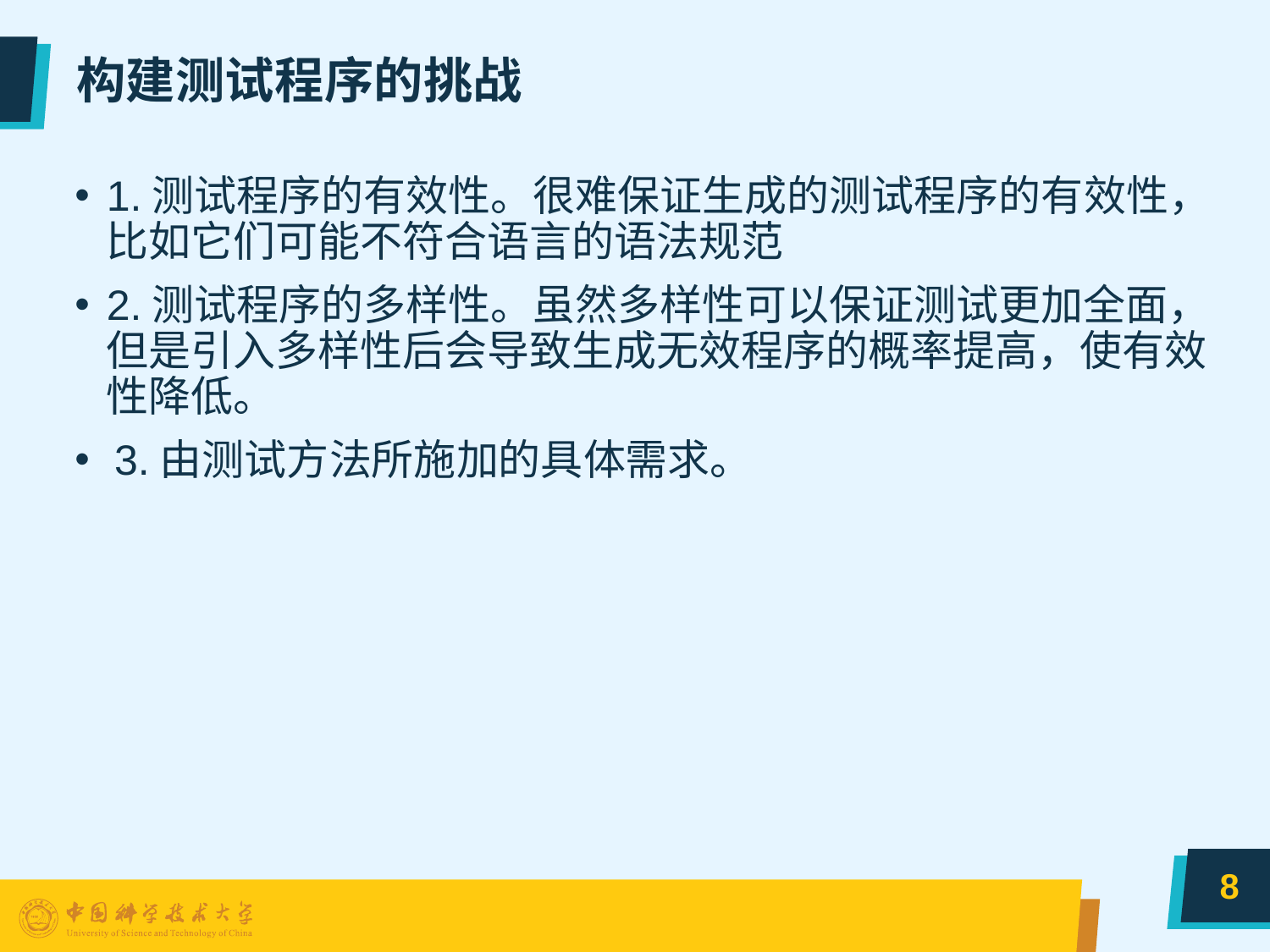

# 构建测试程序的挑战
1.测试程序的有效性。很难保证生成的测试程序的有效性，比如它们可能不符合语言的语法规范
2.测试程序的多样性。虽然多样性可以保证测试更加全面，但是引入多样性后会导致生成无效程序的概率提高，使有效性降低。
3.由测试方法所施加的具体需求。

8